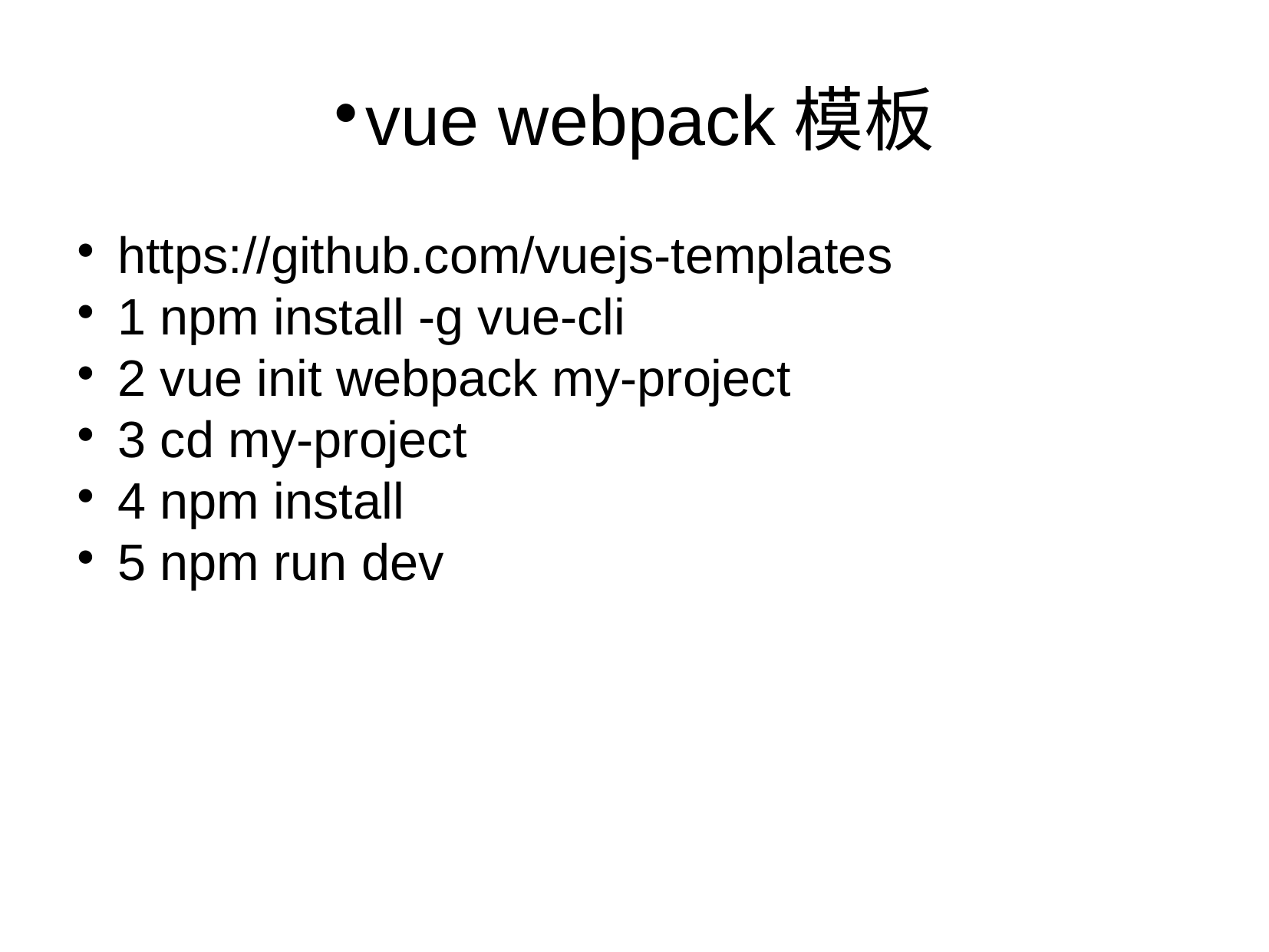

vue webpack模板
https://github.com/vuejs-templates
1 npm install -g vue-cli
2 vue init webpack my-project
3 cd my-project
4 npm install
5 npm run dev